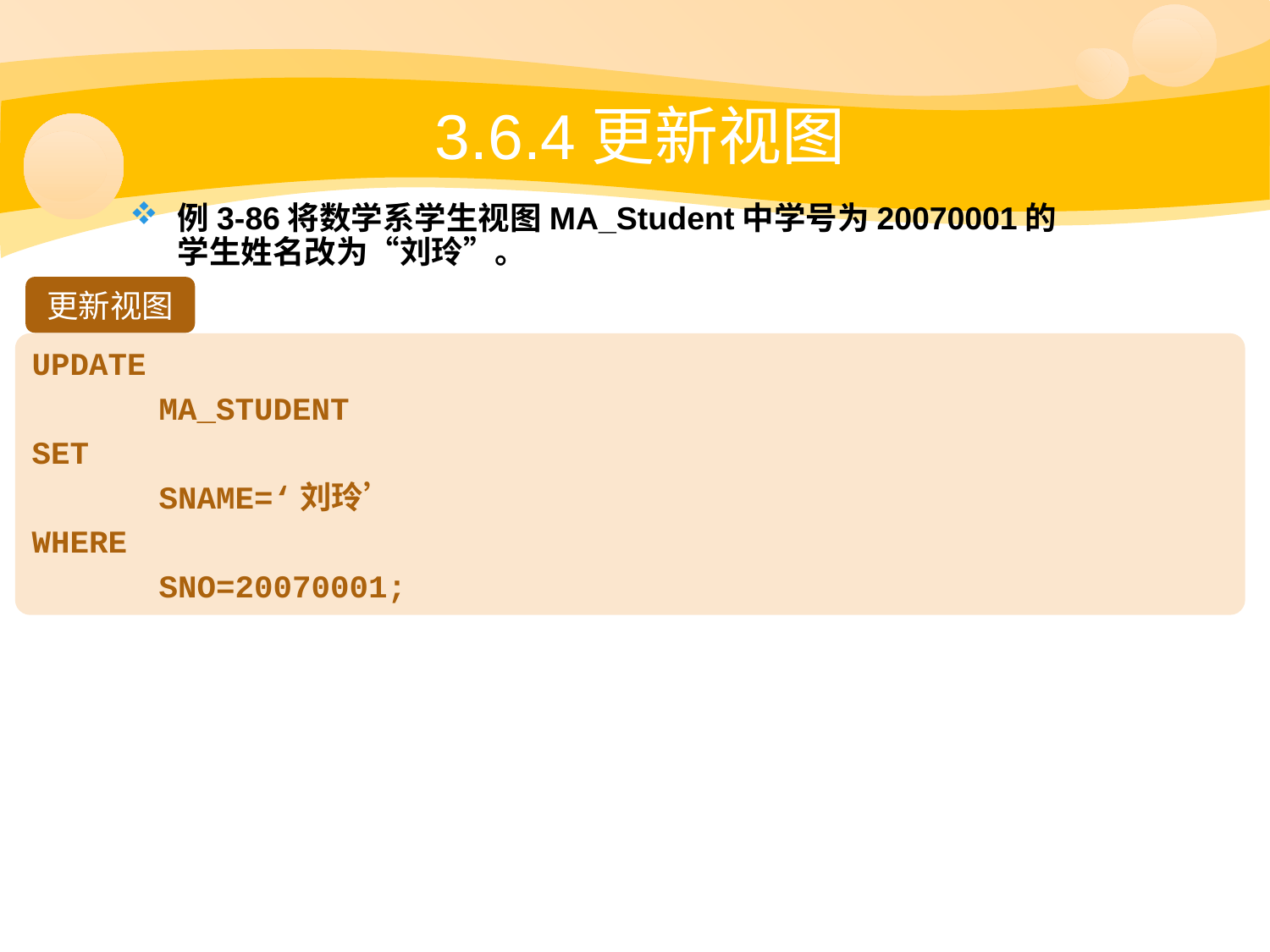

# 3.6.4更新视图
例3-86将数学系学生视图MA_Student中学号为20070001的学生姓名改为“刘玲”。
更新视图
UPDATE
	MA_STUDENT
SET
	SNAME=‘刘玲’
WHERE
	SNO=20070001;